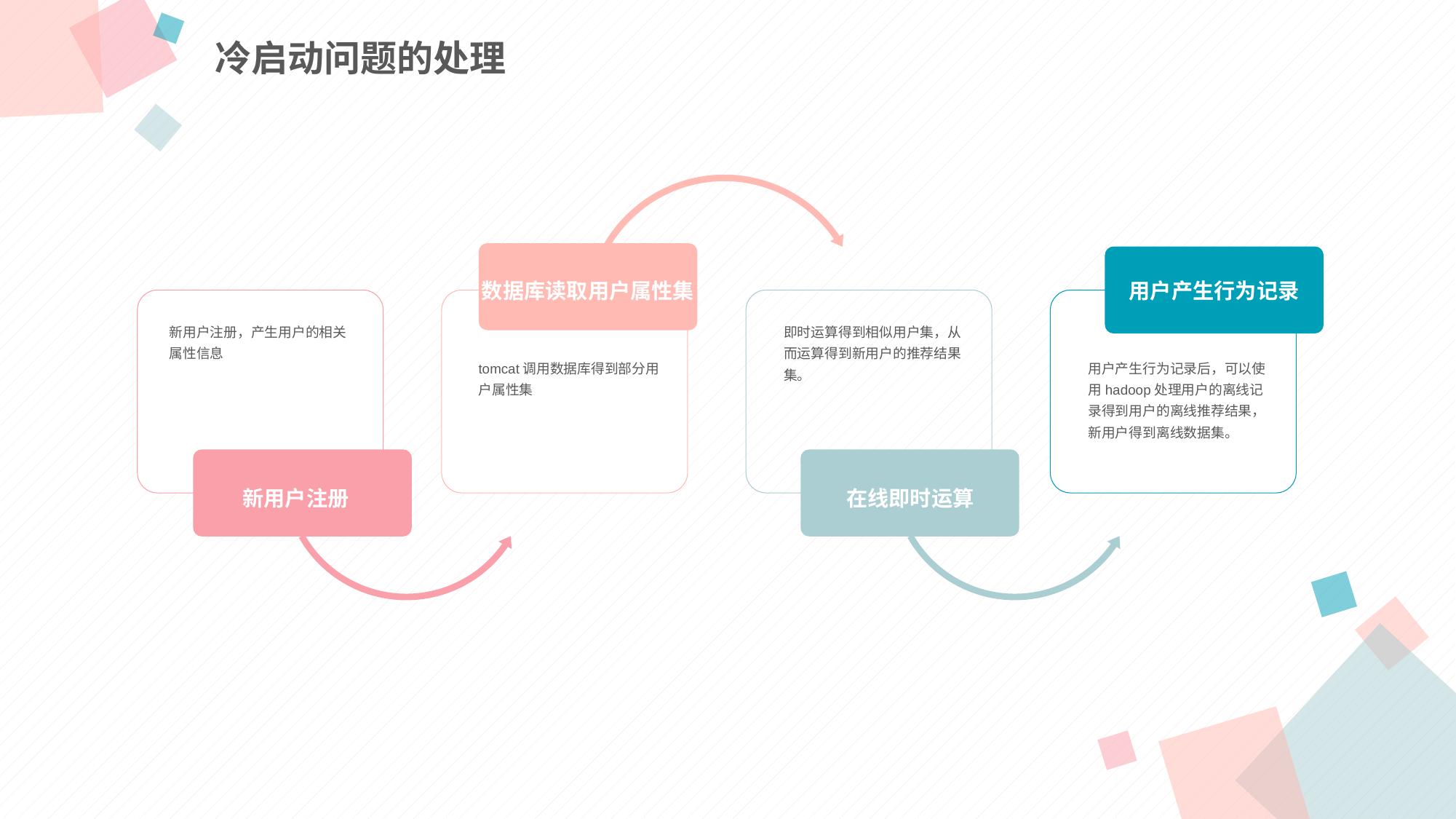

冷启动问题的处理

数据库读取用户属性集
用户产生行为记录

新用户注册，产生用户的相关属性信息
即时运算得到相似用户集，从而运算得到新用户的推荐结果集。

tomcat调用数据库得到部分用户属性集
用户产生行为记录后，可以使用hadoop处理用户的离线记录得到用户的离线推荐结果，新用户得到离线数据集。

新用户注册
在线即时运算